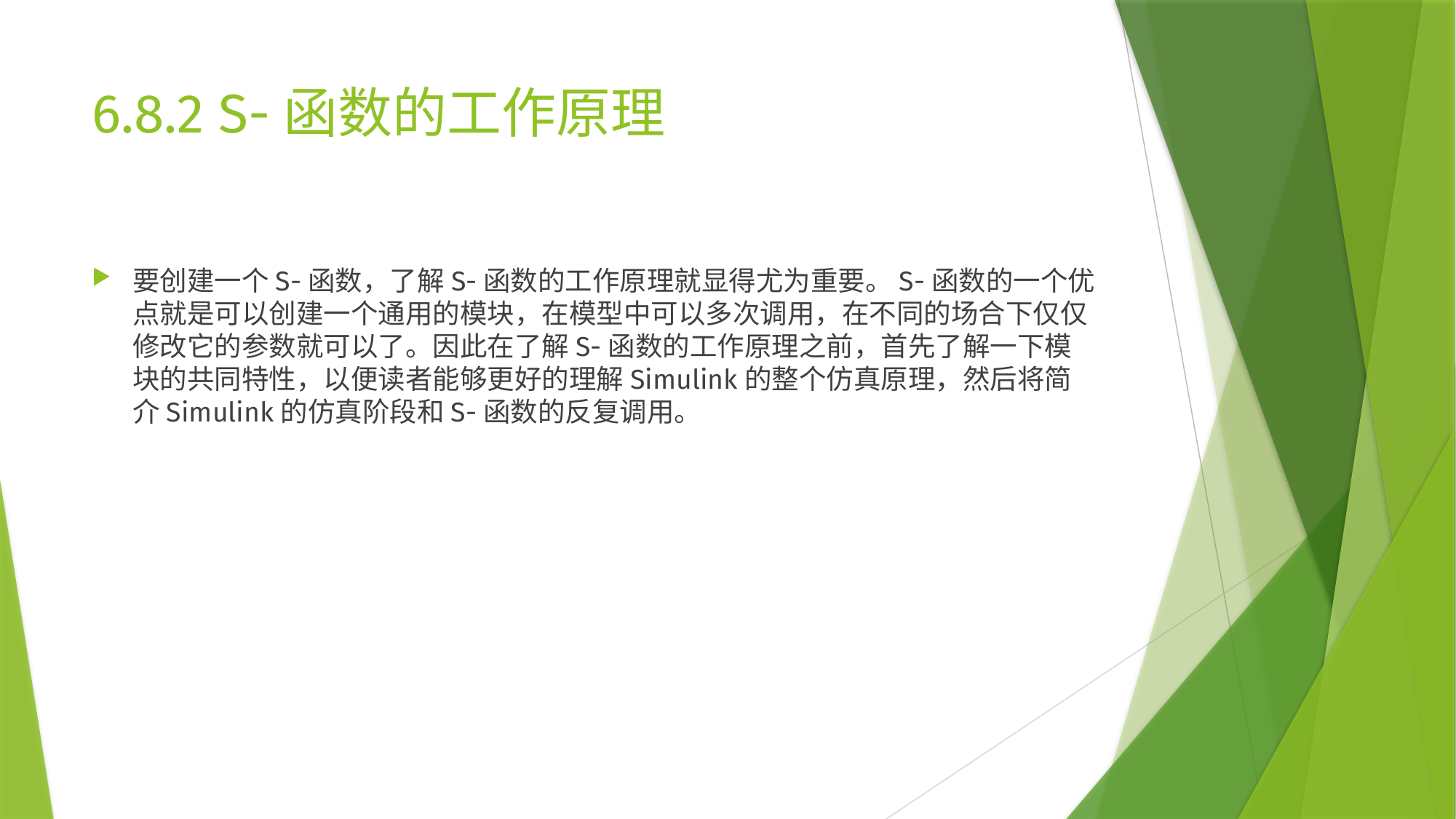

# 6.8.2 S-函数的工作原理
要创建一个S-函数，了解S-函数的工作原理就显得尤为重要。S-函数的一个优点就是可以创建一个通用的模块，在模型中可以多次调用，在不同的场合下仅仅修改它的参数就可以了。因此在了解S-函数的工作原理之前，首先了解一下模块的共同特性，以便读者能够更好的理解Simulink的整个仿真原理，然后将简介Simulink的仿真阶段和S-函数的反复调用。